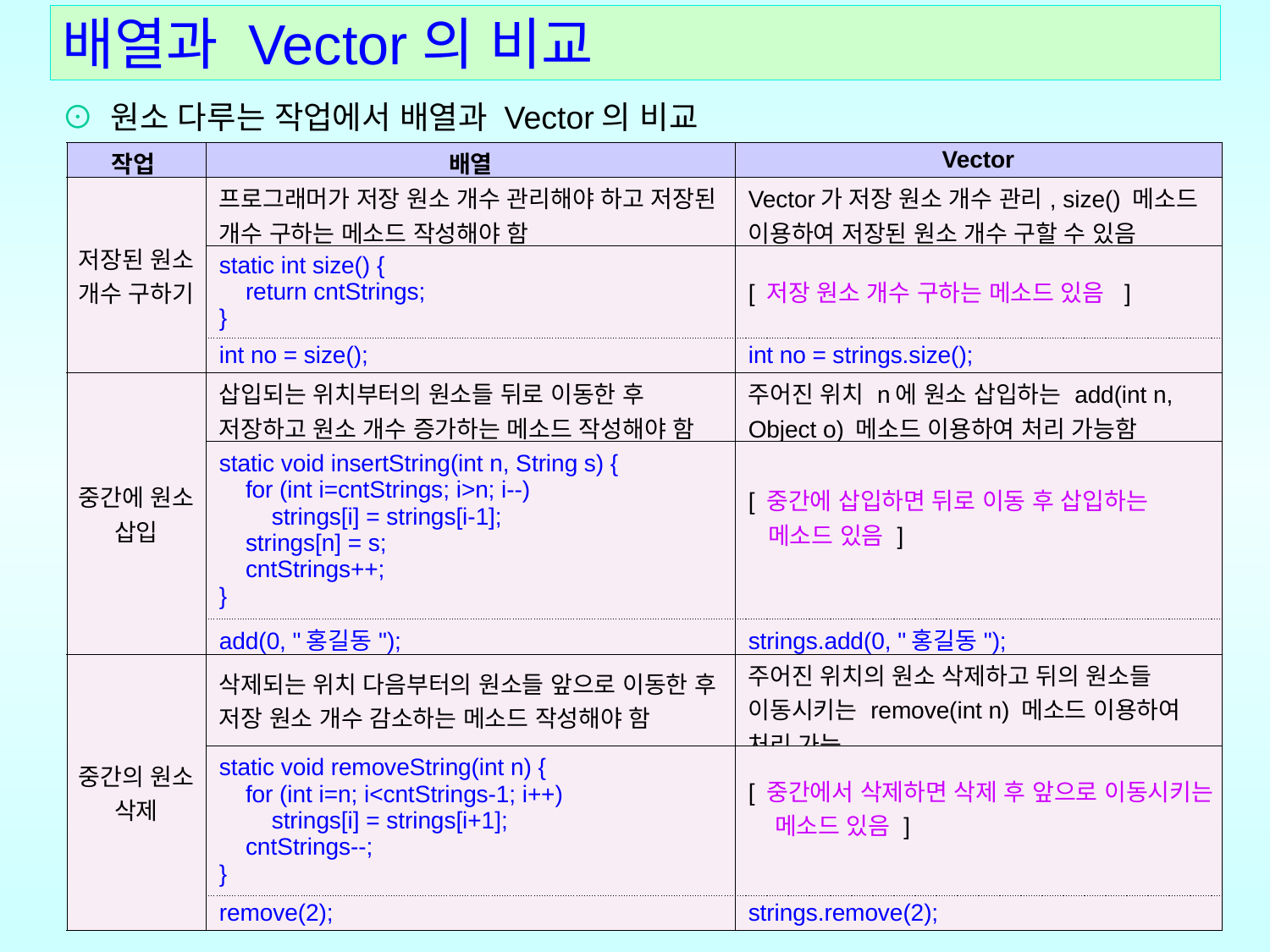

# 배열과 Vector의 비교
⊙ 원소 다루는 작업에서 배열과 Vector의 비교
| 작업 | 배열 | Vector |
| --- | --- | --- |
| 저장된 원소 개수 구하기 | 프로그래머가 저장 원소 개수 관리해야 하고 저장된 개수 구하는 메소드 작성해야 함 | Vector가 저장 원소 개수 관리, size() 메소드 이용하여 저장된 원소 개수 구할 수 있음 |
|  | static int size() { return cntStrings; } | [ 저장 원소 개수 구하는 메소드 있음 ] |
|  | int no = size(); | int no = strings.size(); |
| 중간에 원소 삽입 | 삽입되는 위치부터의 원소들 뒤로 이동한 후 저장하고 원소 개수 증가하는 메소드 작성해야 함 | 주어진 위치 n에 원소 삽입하는 add(int n, Object o) 메소드 이용하여 처리 가능함 |
|  | static void insertString(int n, String s) { for (int i=cntStrings; i>n; i--) strings[i] = strings[i-1]; strings[n] = s; cntStrings++; } | [ 중간에 삽입하면 뒤로 이동 후 삽입하는 메소드 있음 ] |
|  | add(0, "홍길동"); | strings.add(0, "홍길동"); |
| 중간의 원소 삭제 | 삭제되는 위치 다음부터의 원소들 앞으로 이동한 후 저장 원소 개수 감소하는 메소드 작성해야 함 | 주어진 위치의 원소 삭제하고 뒤의 원소들 이동시키는 remove(int n) 메소드 이용하여 처리 가능 |
|  | static void removeString(int n) { for (int i=n; i<cntStrings-1; i++) strings[i] = strings[i+1]; cntStrings--; } | [ 중간에서 삭제하면 삭제 후 앞으로 이동시키는 메소드 있음 ] |
|  | remove(2); | strings.remove(2); |